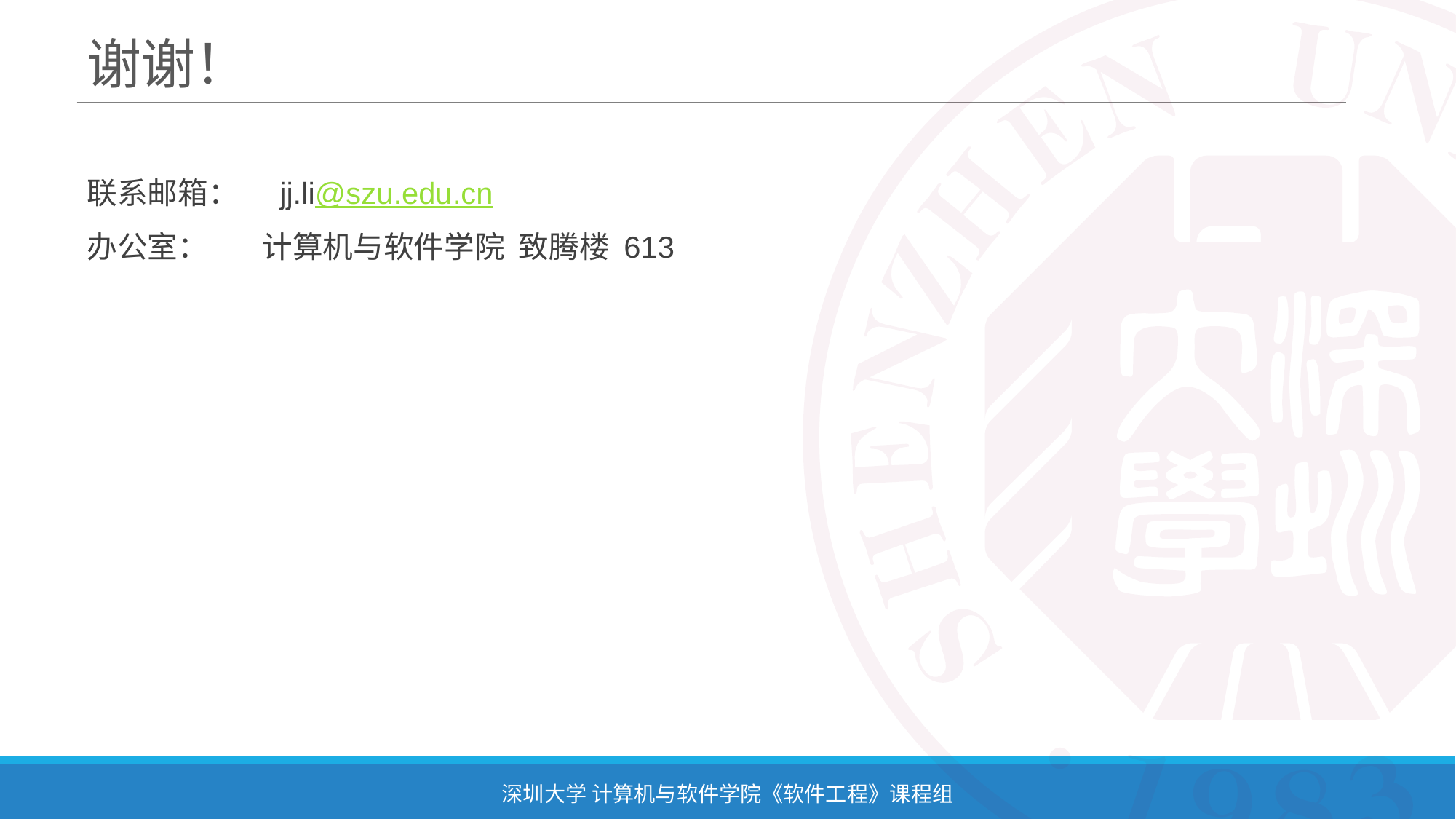

# 谢谢！

联系邮箱：     jj.li@szu.edu.cn
办公室：        计算机与软件学院  致腾楼 613

深圳大学 计算机与软件学院《软件工程》课程组
18